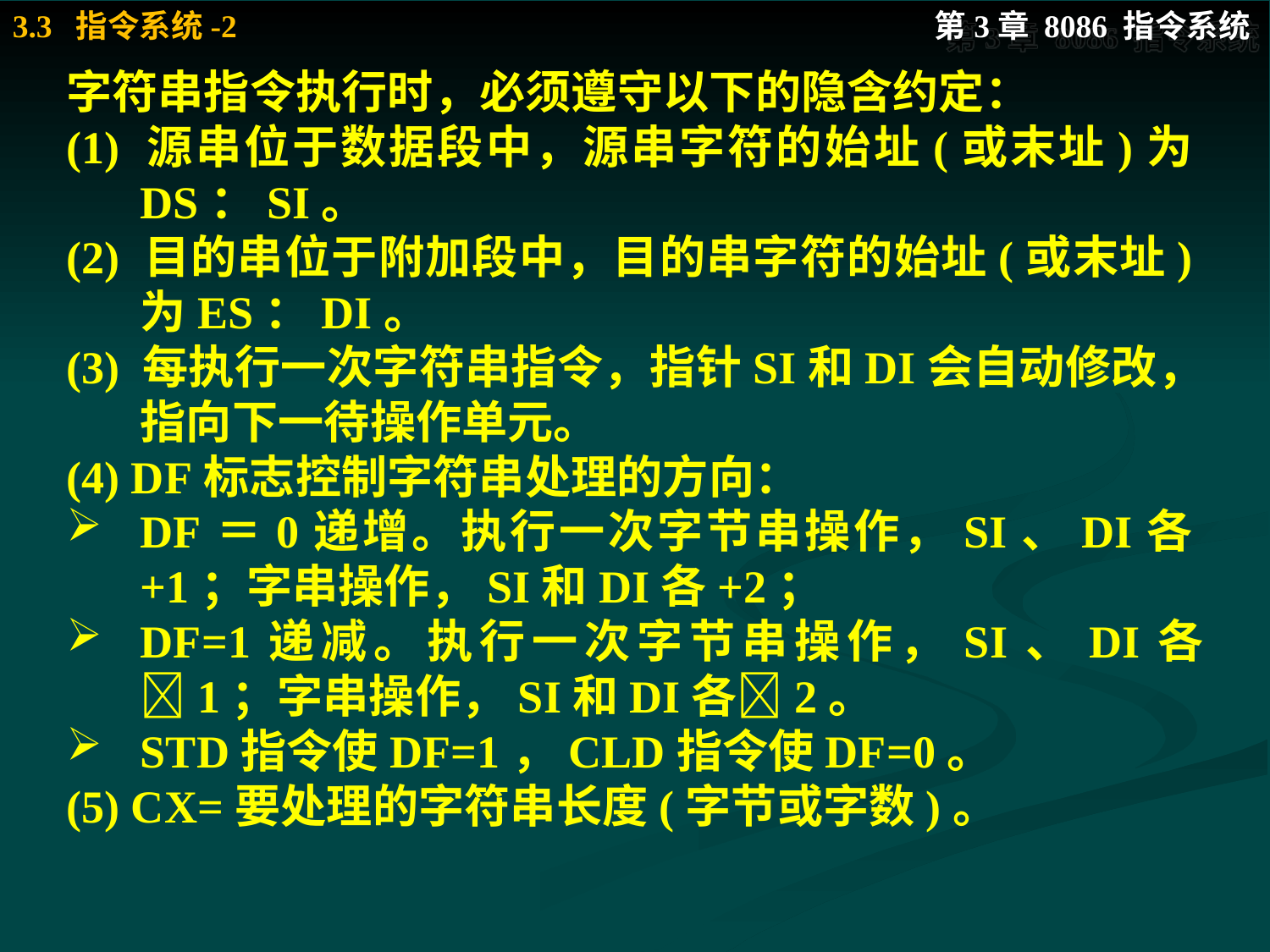

字符串指令执行时，必须遵守以下的隐含约定：
(1) 源串位于数据段中，源串字符的始址(或末址)为DS：SI。
(2) 目的串位于附加段中，目的串字符的始址(或末址)为ES：DI。
(3) 每执行一次字符串指令，指针SI和DI会自动修改，指向下一待操作单元。
(4) DF标志控制字符串处理的方向：
DF＝0递增。执行一次字节串操作，SI、DI各+1；字串操作，SI和DI各+2；
DF=1递减。执行一次字节串操作，SI、DI各−1；字串操作，SI和DI各−2。
STD指令使DF=1，CLD指令使DF=0。
(5) CX=要处理的字符串长度(字节或字数)。